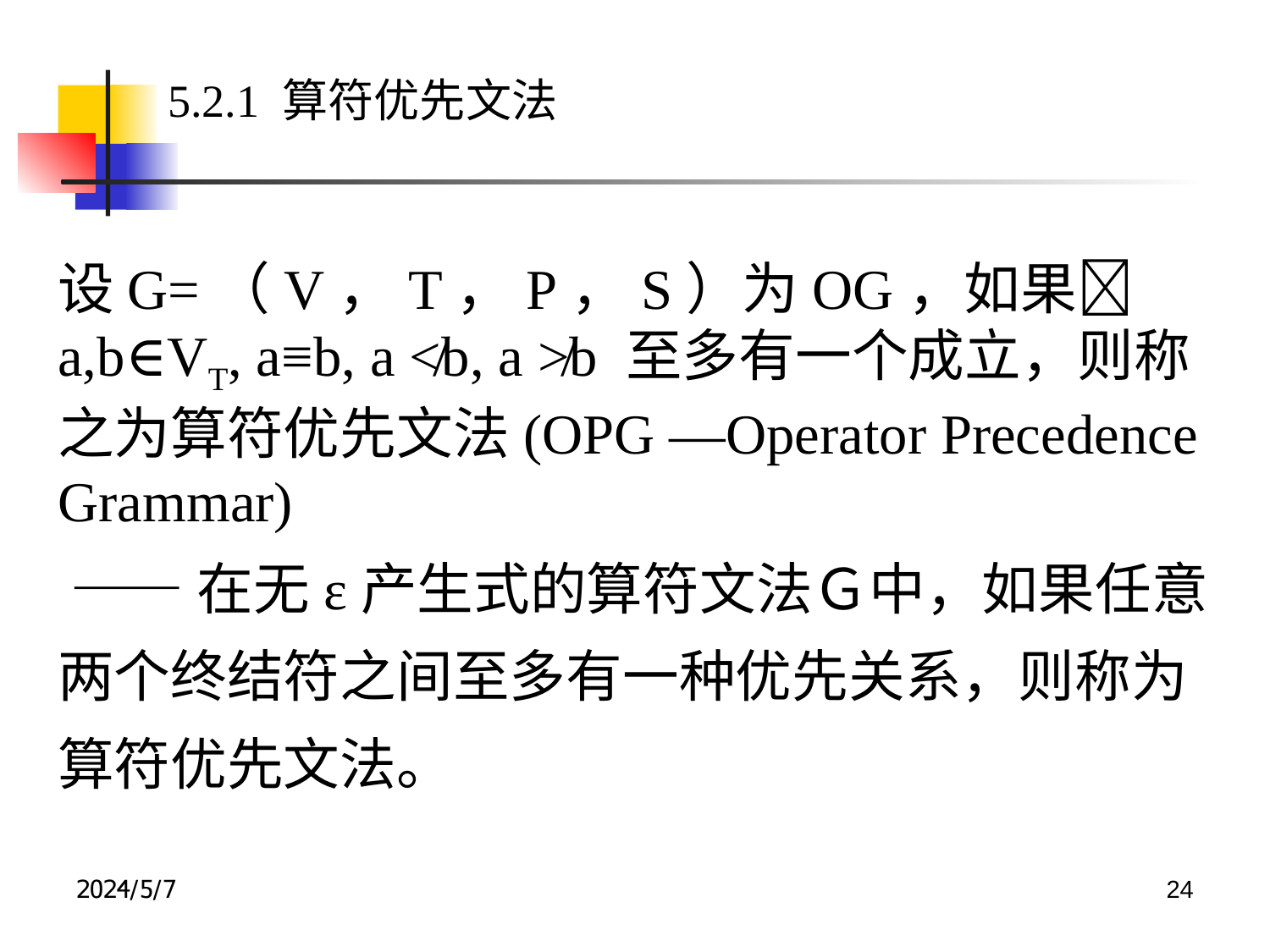

5.2.1 算符优先文法
设G=（V，T，P，S）为OG，如果∀ a,b∈VT, a≡b, a ≮b, a ≯b 至多有一个成立，则称之为算符优先文法(OPG —Operator Precedence Grammar)
 ——在无ε产生式的算符文法Ｇ中，如果任意两个终结符之间至多有一种优先关系，则称为算符优先文法。
2024/5/7
24